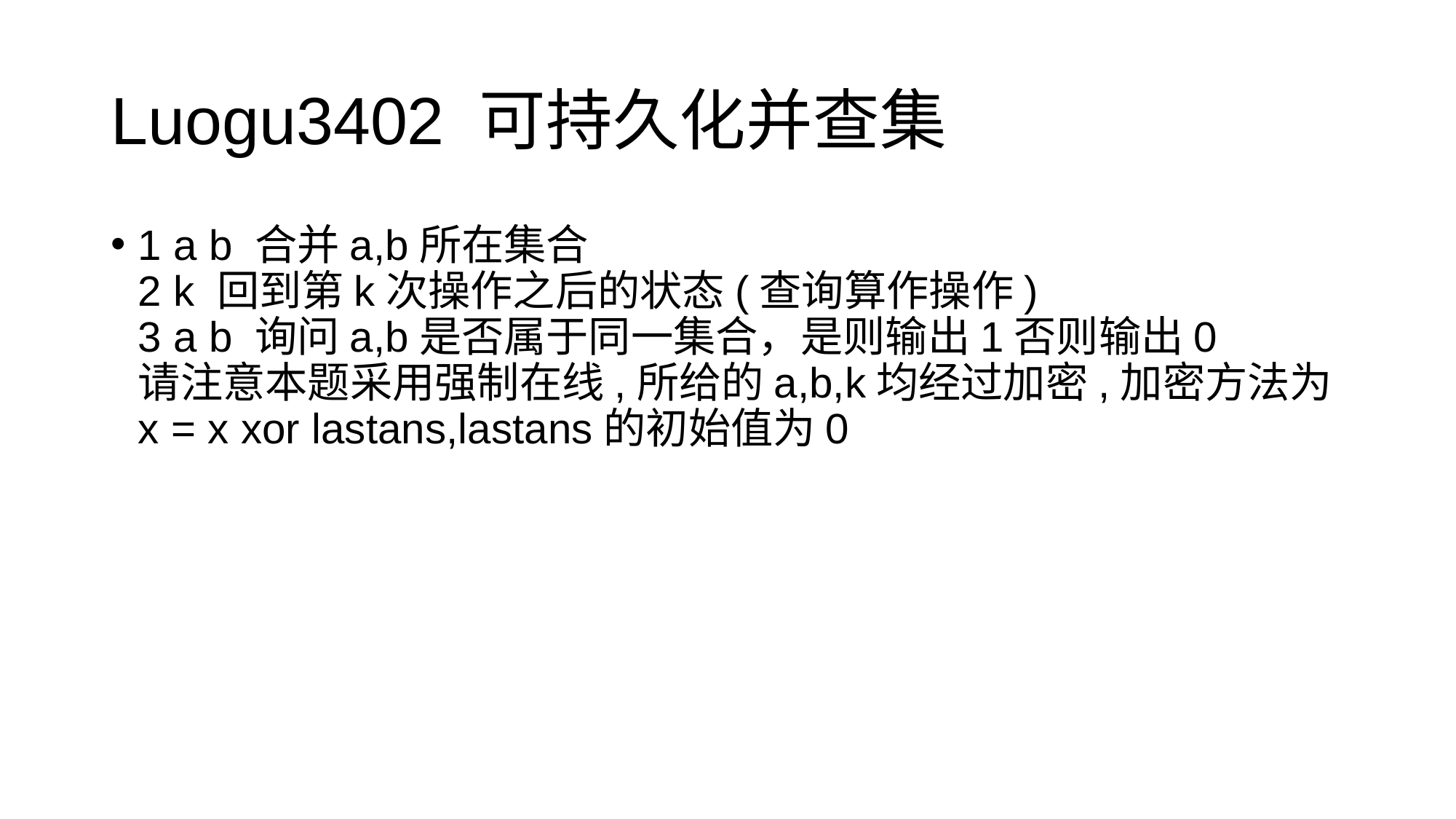

# Luogu3402 可持久化并查集
1 a b 合并a,b所在集合
2 k 回到第k次操作之后的状态(查询算作操作)
3 a b 询问a,b是否属于同一集合，是则输出1否则输出0
请注意本题采用强制在线,所给的a,b,k均经过加密,加密方法为x = x xor lastans,lastans的初始值为0